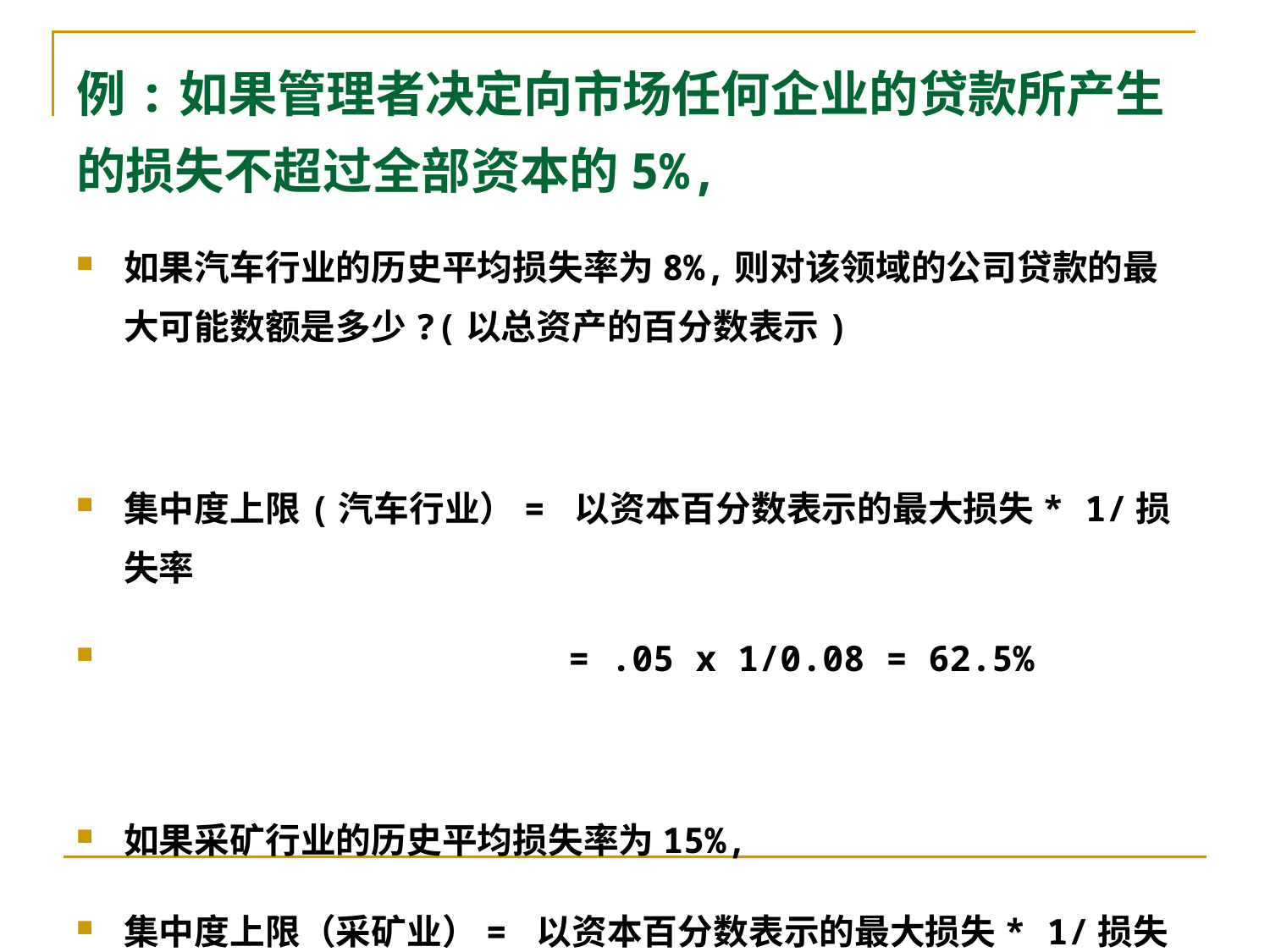

# 例:如果管理者决定向市场任何企业的贷款所产生的损失不超过全部资本的5%,
如果汽车行业的历史平均损失率为8%,则对该领域的公司贷款的最大可能数额是多少?(以总资产的百分数表示)

集中度上限(汽车行业）= 以资本百分数表示的最大损失* 1/损失率
                     = .05 x 1/0.08 = 62.5%

如果采矿行业的历史平均损失率为15%,
集中度上限（采矿业）= 以资本百分数表示的最大损失* 1/损失率
                    = .05 x 1/0.15 = 33.3 %